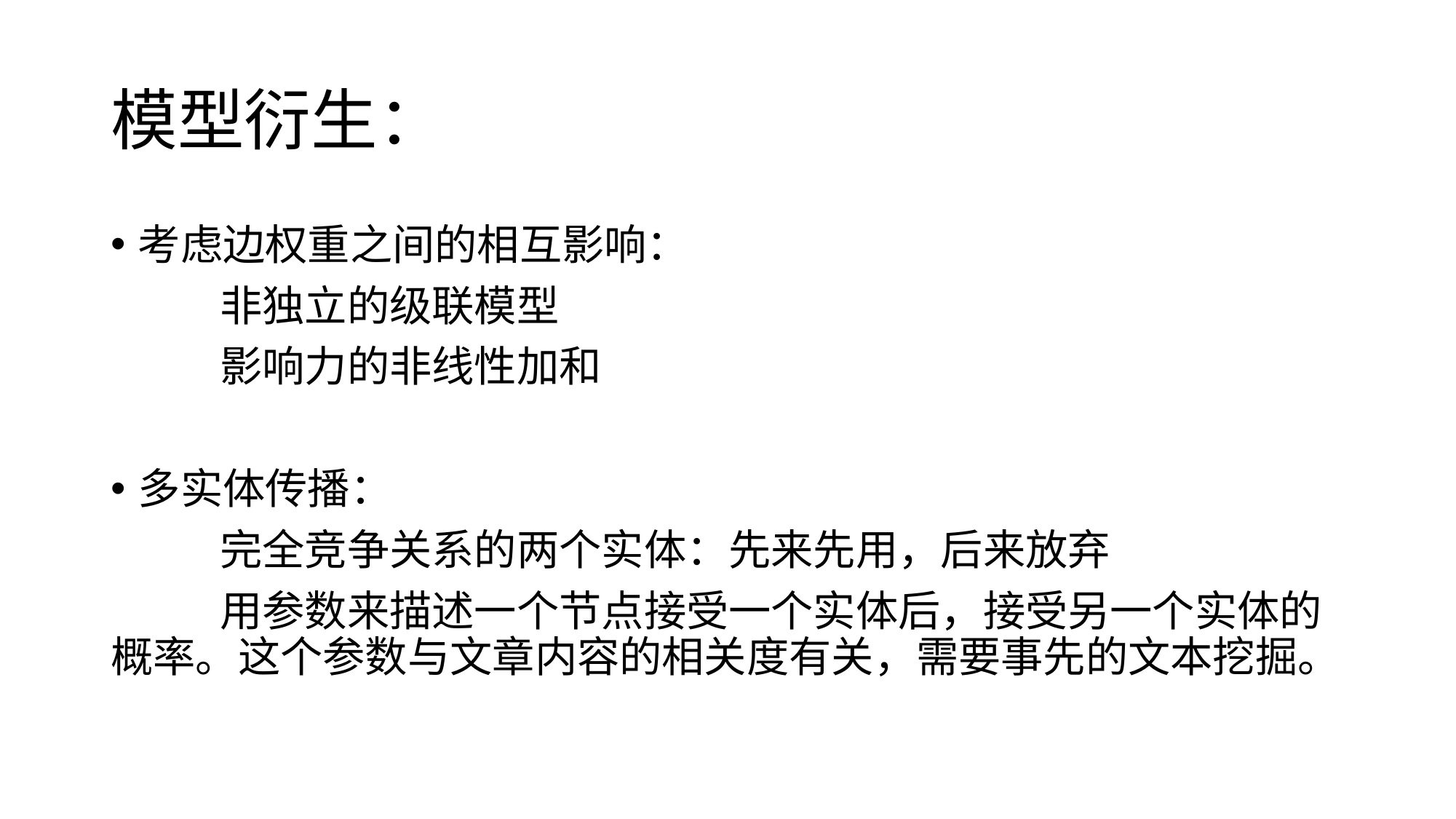

# 模型衍生：
考虑边权重之间的相互影响：
	非独立的级联模型
	影响力的非线性加和

多实体传播：
	完全竞争关系的两个实体：先来先用，后来放弃
	用参数来描述一个节点接受一个实体后，接受另一个实体的概率。这个参数与文章内容的相关度有关，需要事先的文本挖掘。